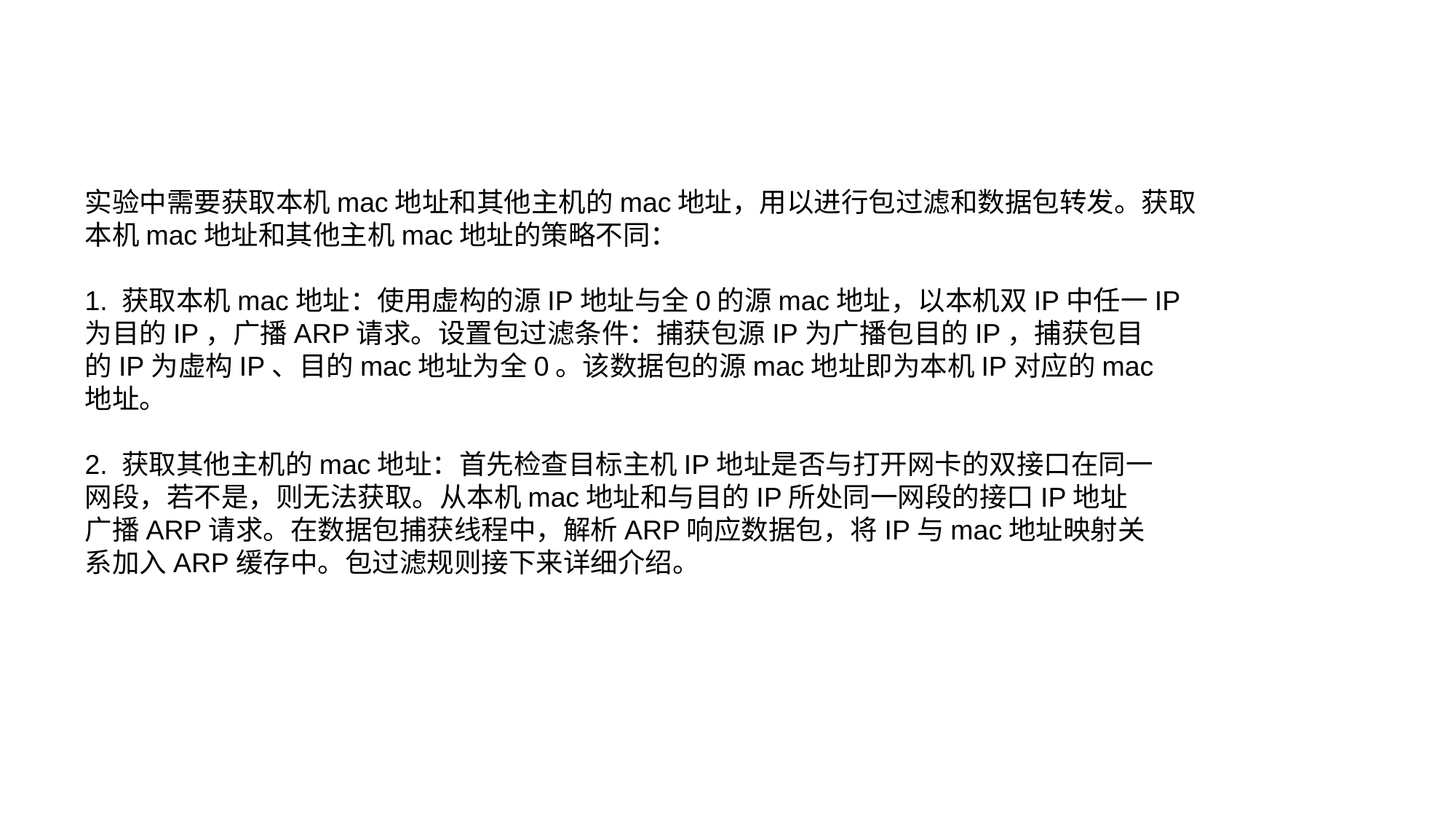

实验中需要获取本机mac地址和其他主机的mac地址，用以进行包过滤和数据包转发。获取
本机mac地址和其他主机mac地址的策略不同：

1. 获取本机mac地址：使用虚构的源IP地址与全0的源mac地址，以本机双IP中任一IP
为目的IP，广播ARP请求。设置包过滤条件：捕获包源IP为广播包目的IP，捕获包目
的IP为虚构IP、目的mac地址为全0。该数据包的源mac地址即为本机IP对应的mac
地址。

2. 获取其他主机的mac地址：首先检查目标主机IP地址是否与打开网卡的双接口在同一
网段，若不是，则无法获取。从本机mac地址和与目的IP所处同一网段的接口IP地址
广播ARP请求。在数据包捕获线程中，解析ARP响应数据包，将IP与mac地址映射关
系加入ARP缓存中。包过滤规则接下来详细介绍。